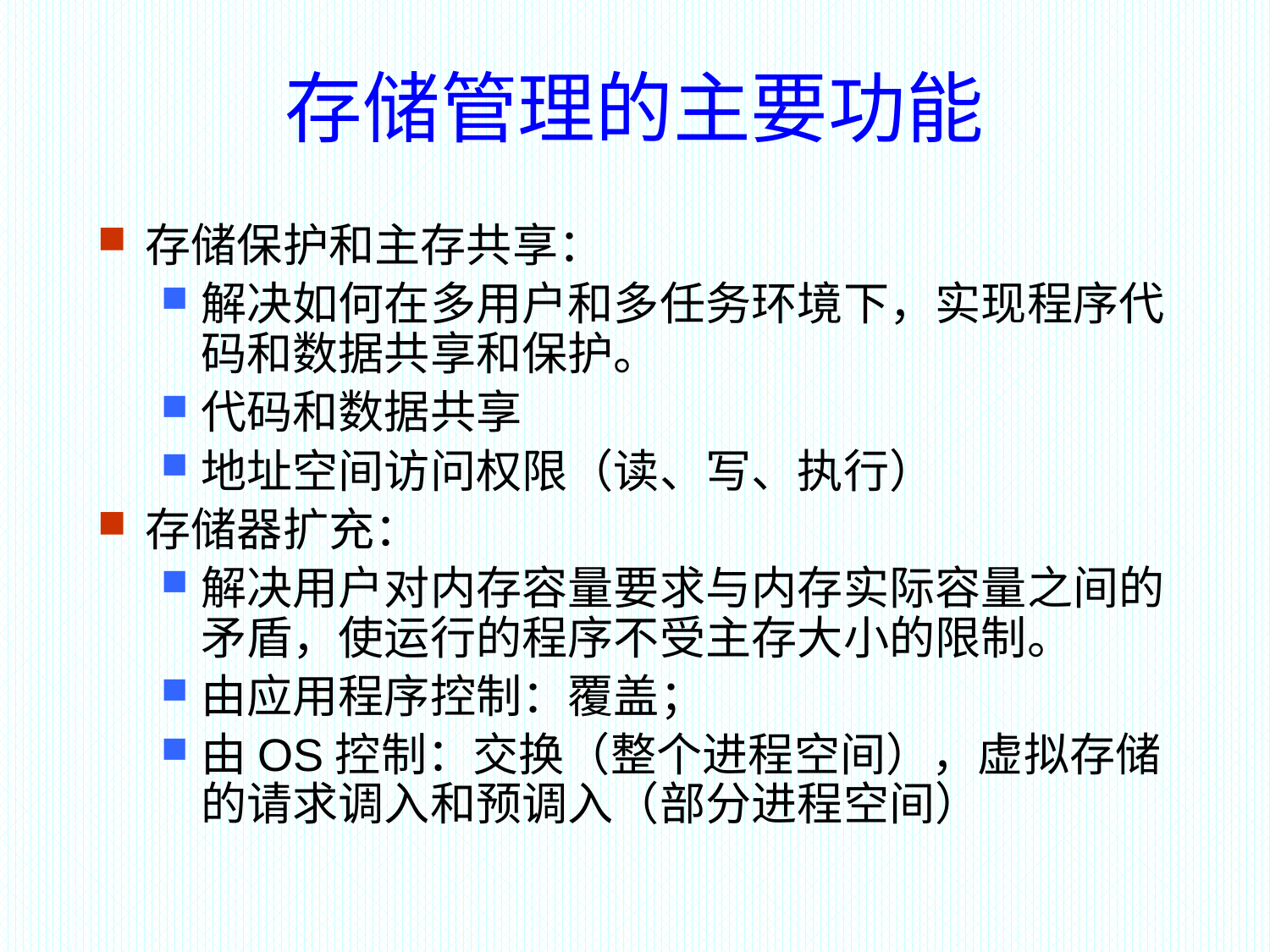

# 存储管理的主要功能
存储保护和主存共享：
解决如何在多用户和多任务环境下，实现程序代码和数据共享和保护。
代码和数据共享
地址空间访问权限（读、写、执行）
存储器扩充：
解决用户对内存容量要求与内存实际容量之间的矛盾，使运行的程序不受主存大小的限制。
由应用程序控制：覆盖；
由OS控制：交换（整个进程空间），虚拟存储的请求调入和预调入（部分进程空间）